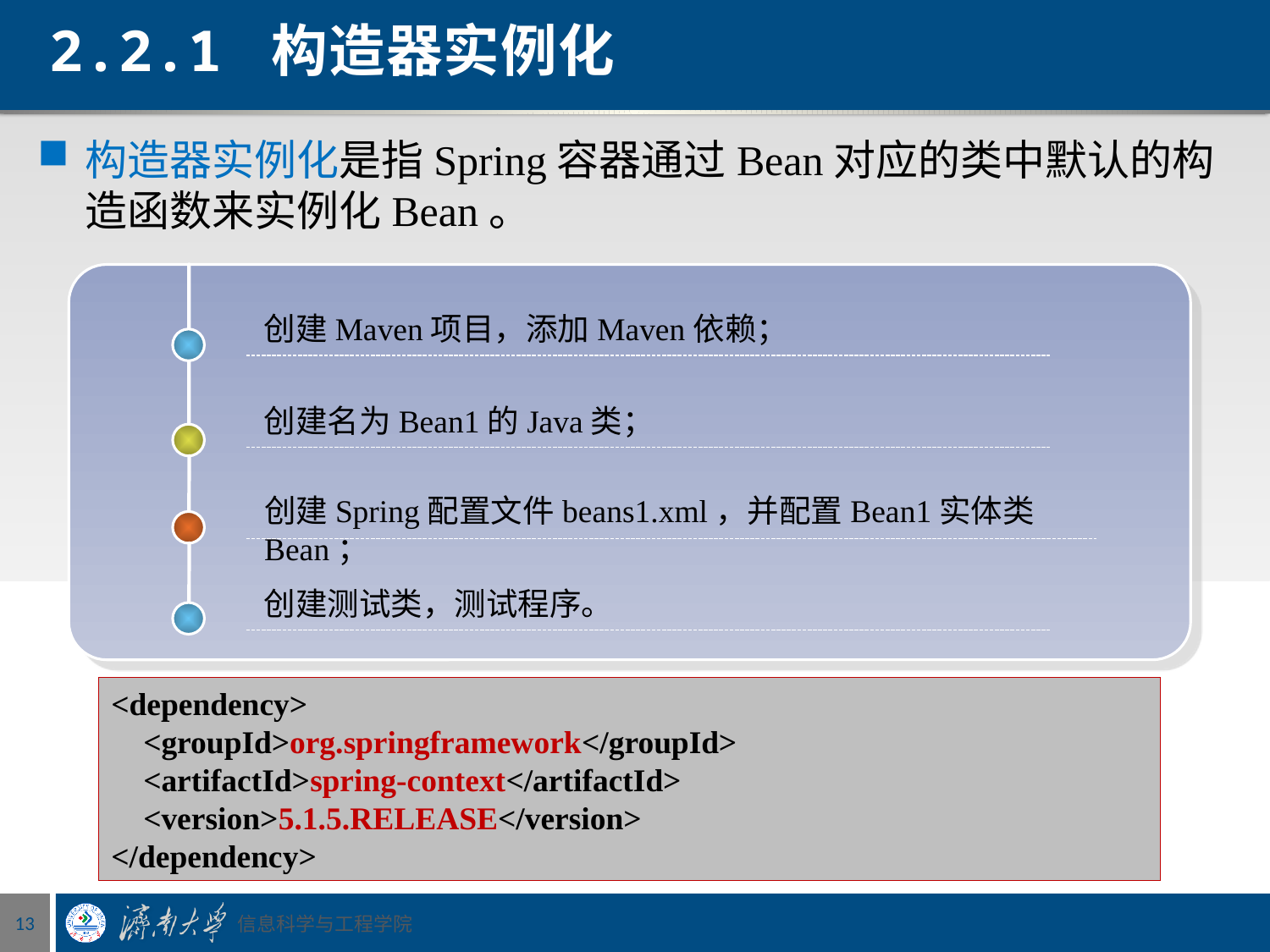

# 2.2.1 构造器实例化
构造器实例化是指Spring容器通过Bean对应的类中默认的构造函数来实例化Bean。

创建Maven项目，添加Maven依赖；

创建名为Bean1的Java类；

创建Spring配置文件beans1.xml，并配置Bean1实体类Bean；

创建测试类，测试程序。
<dependency>
    <groupId>org.springframework</groupId>
    <artifactId>spring-context</artifactId>
    <version>5.1.5.RELEASE</version>
</dependency>